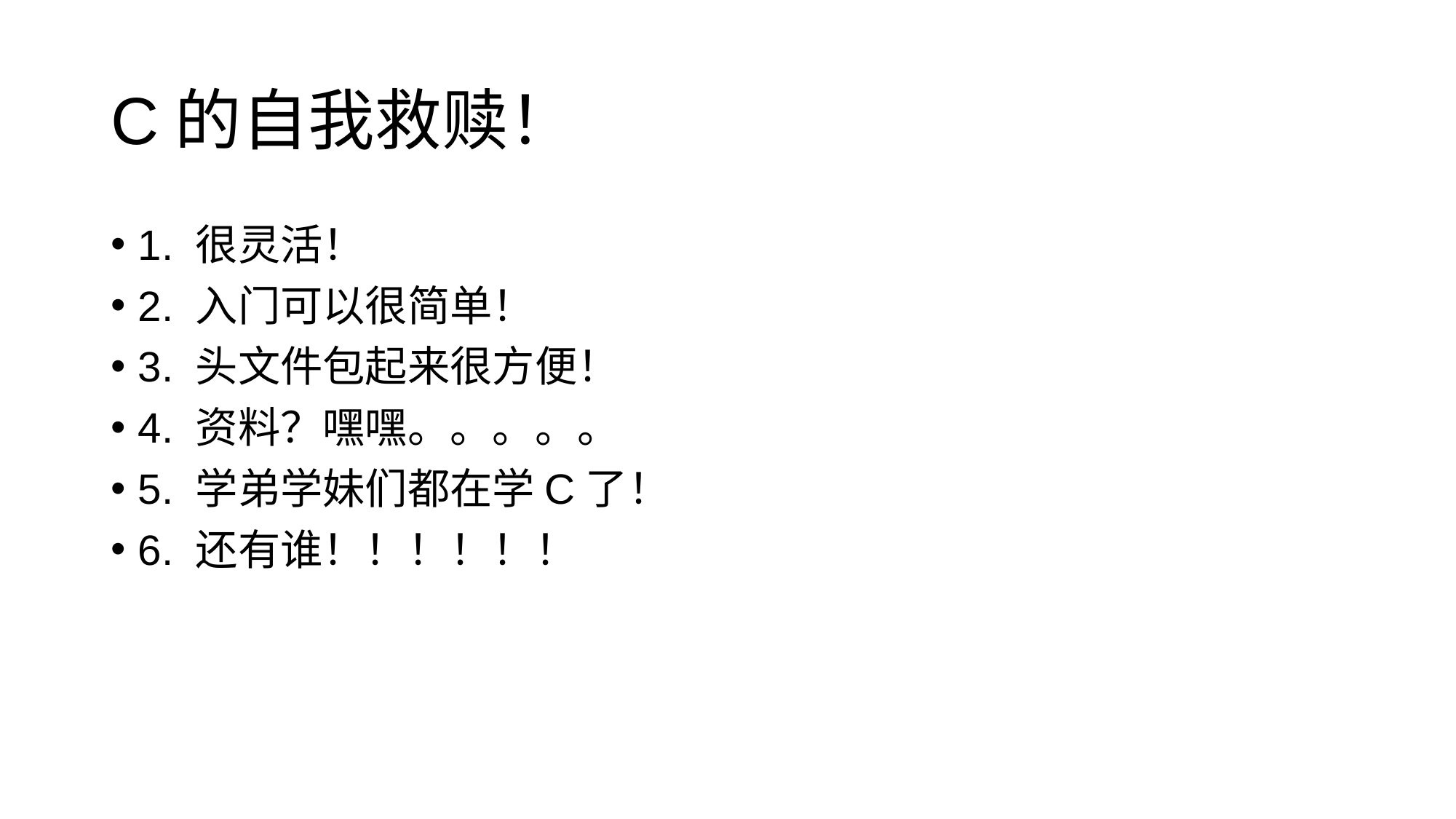

# C的自我救赎！
1. 很灵活！
2. 入门可以很简单！
3. 头文件包起来很方便！
4. 资料？嘿嘿。。。。。
5. 学弟学妹们都在学C了！
6. 还有谁！！！！！！